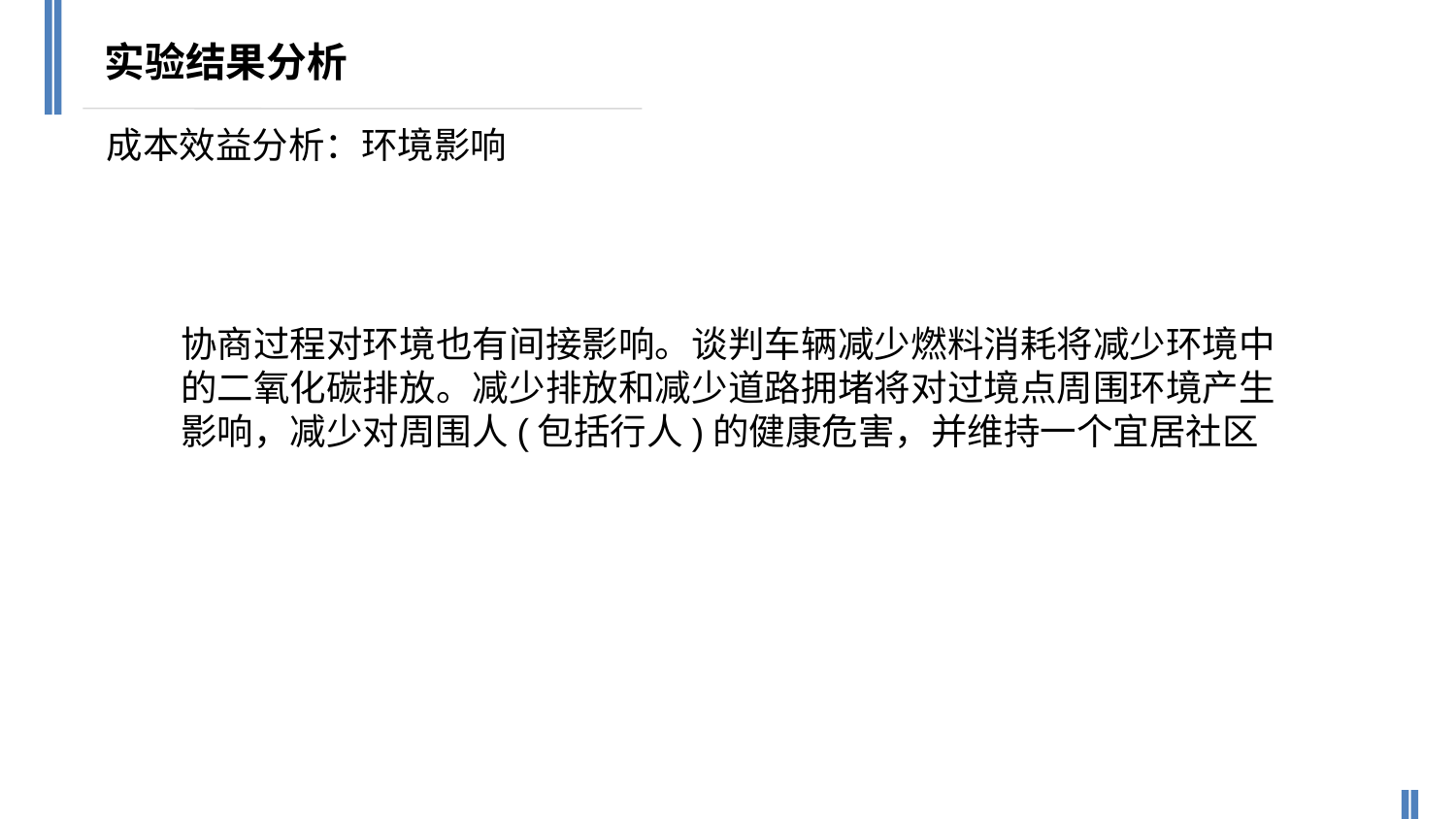

实验结果分析
成本效益分析：环境影响
协商过程对环境也有间接影响。谈判车辆减少燃料消耗将减少环境中的二氧化碳排放。减少排放和减少道路拥堵将对过境点周围环境产生影响，减少对周围人(包括行人)的健康危害，并维持一个宜居社区